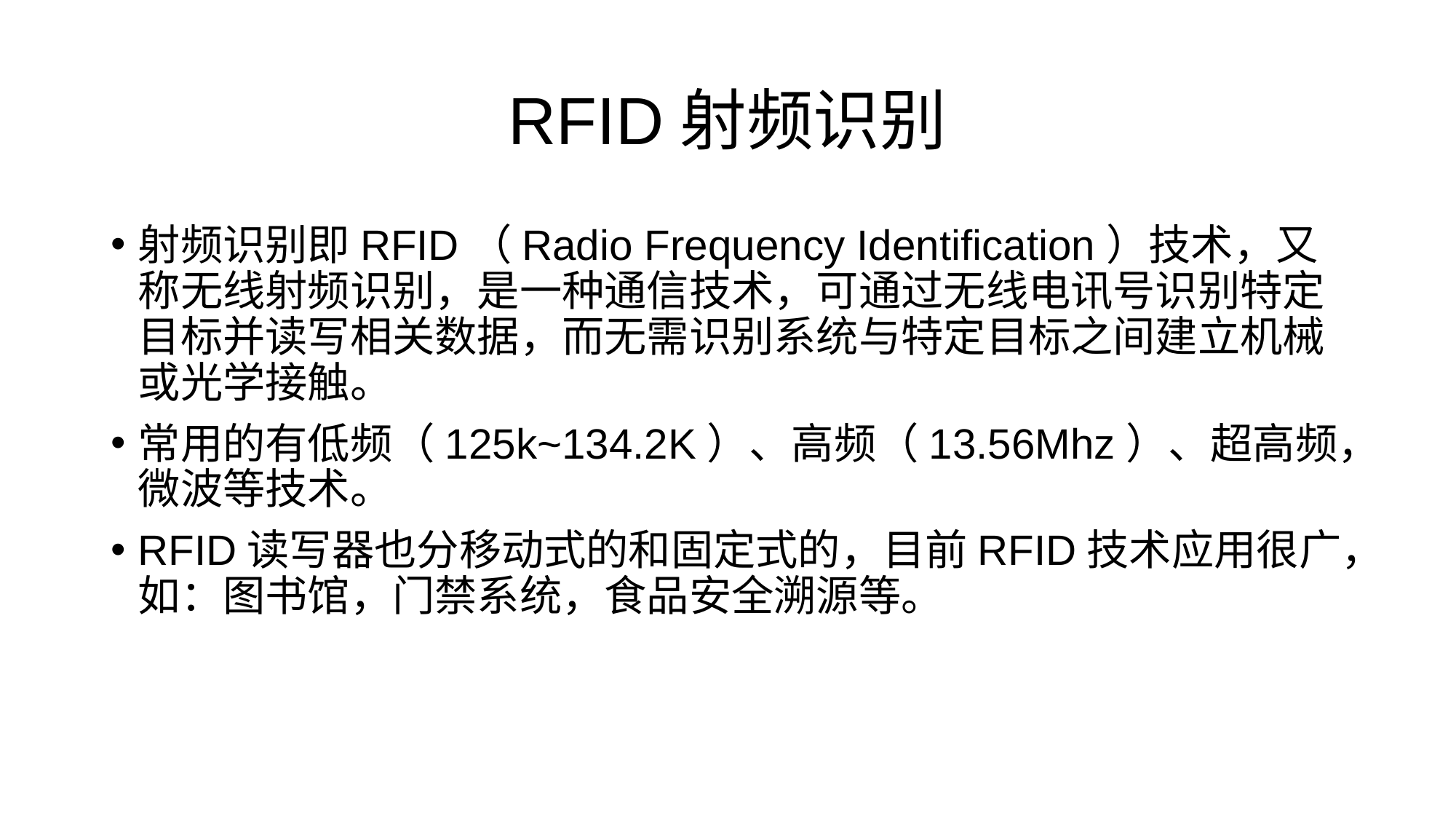

# RFID射频识别
射频识别即RFID（Radio Frequency Identification）技术，又称无线射频识别，是一种通信技术，可通过无线电讯号识别特定目标并读写相关数据，而无需识别系统与特定目标之间建立机械或光学接触。
常用的有低频（125k~134.2K）、高频（13.56Mhz）、超高频，微波等技术。
RFID读写器也分移动式的和固定式的，目前RFID技术应用很广，如：图书馆，门禁系统，食品安全溯源等。